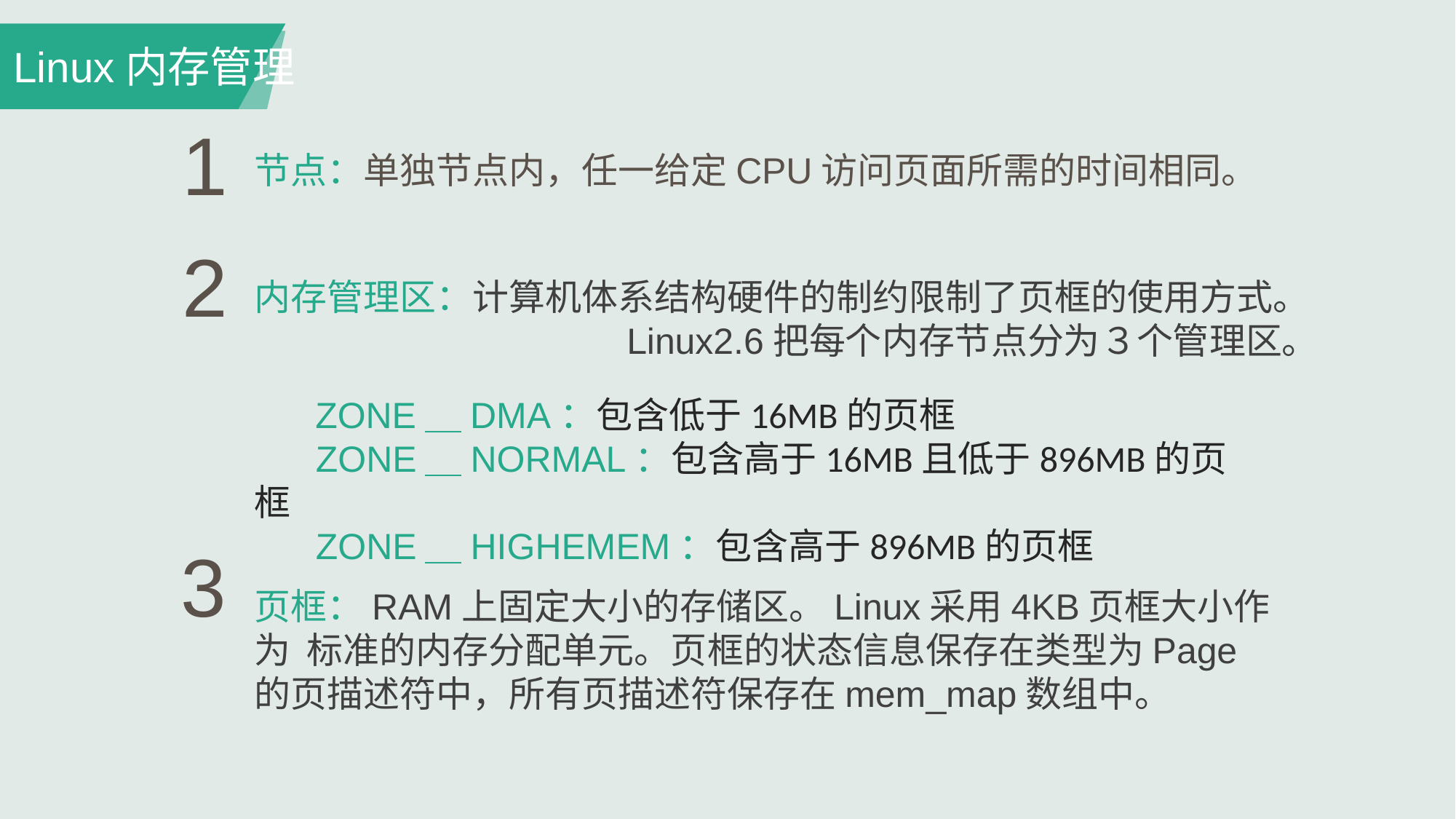

Linux内存管理
1
节点：单独节点内，任一给定CPU访问页面所需的时间相同。
2
内存管理区：计算机体系结构硬件的制约限制了页框的使用方式。　　　　　　　　　　Linux2.6把每个内存节点分为３个管理区。
　　ZONE＿DMA：包含低于16MB的页框
　  ZONE＿NORMAL：包含高于16MB且低于896MB的页框
　  ZONE＿HIGHEMEM：包含高于896MB的页框
3
页框：RAM上固定大小的存储区。Linux采用4KB页框大小作为  标准的内存分配单元。页框的状态信息保存在类型为Page的页描述符中，所有页描述符保存在mem_map数组中。